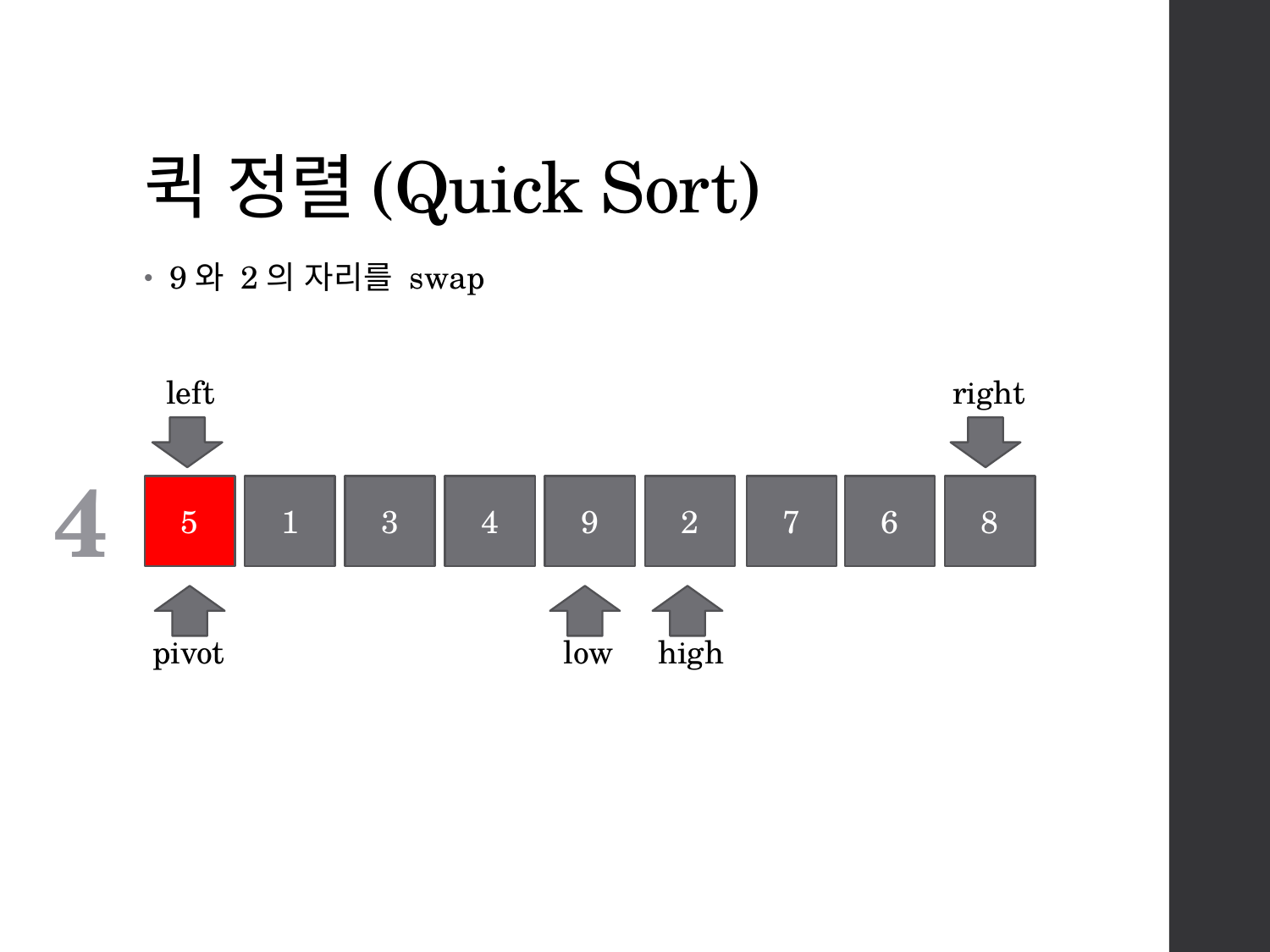

# 퀵 정렬(Quick Sort)
9와 2의 자리를 swap

left

right
4
5
1
3
4
9
2
7
6
8

pivot

low

high